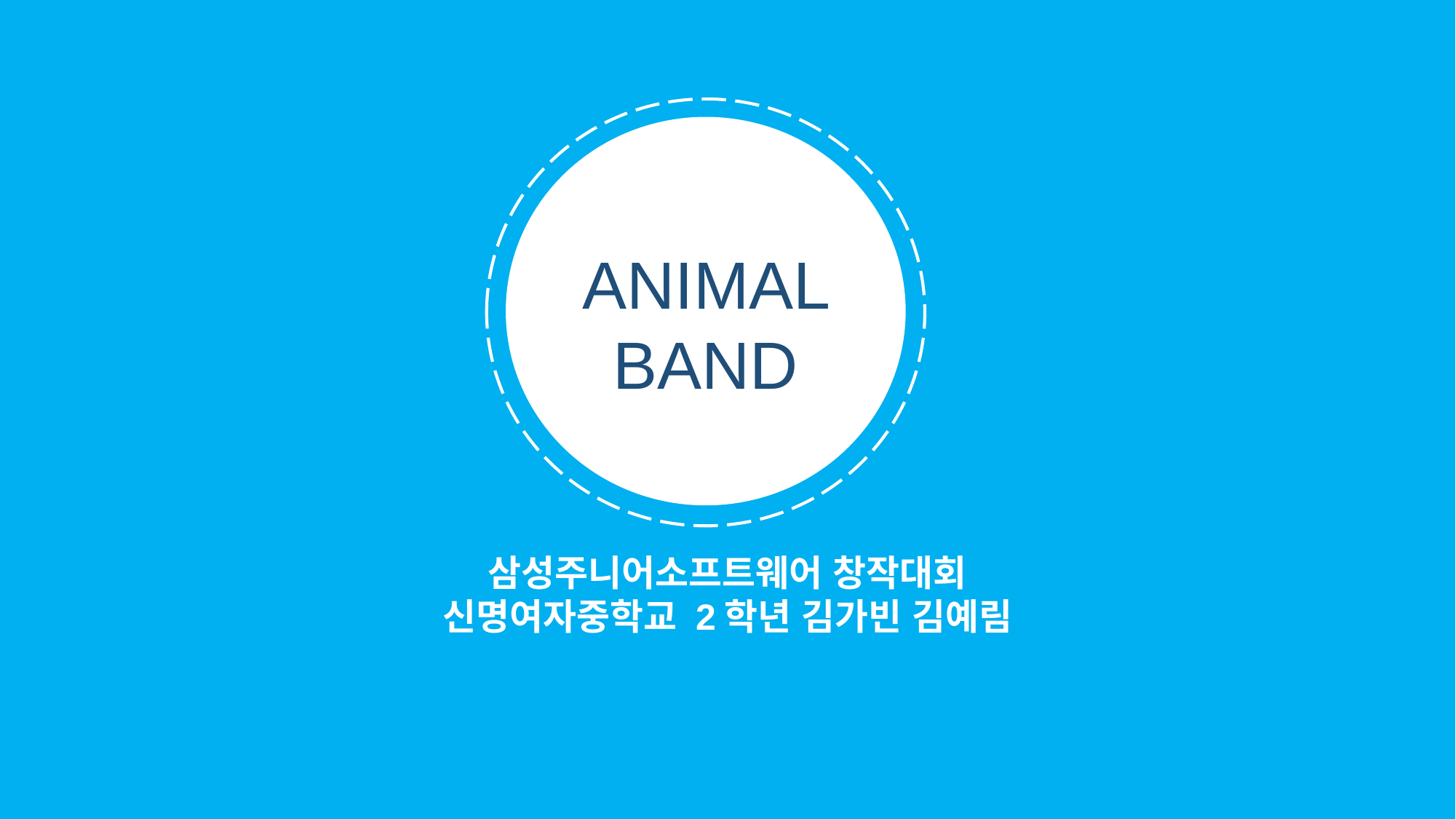

ANIMAL
BAND
삼성주니어소프트웨어 창작대회
신명여자중학교 2학년 김가빈 김예림